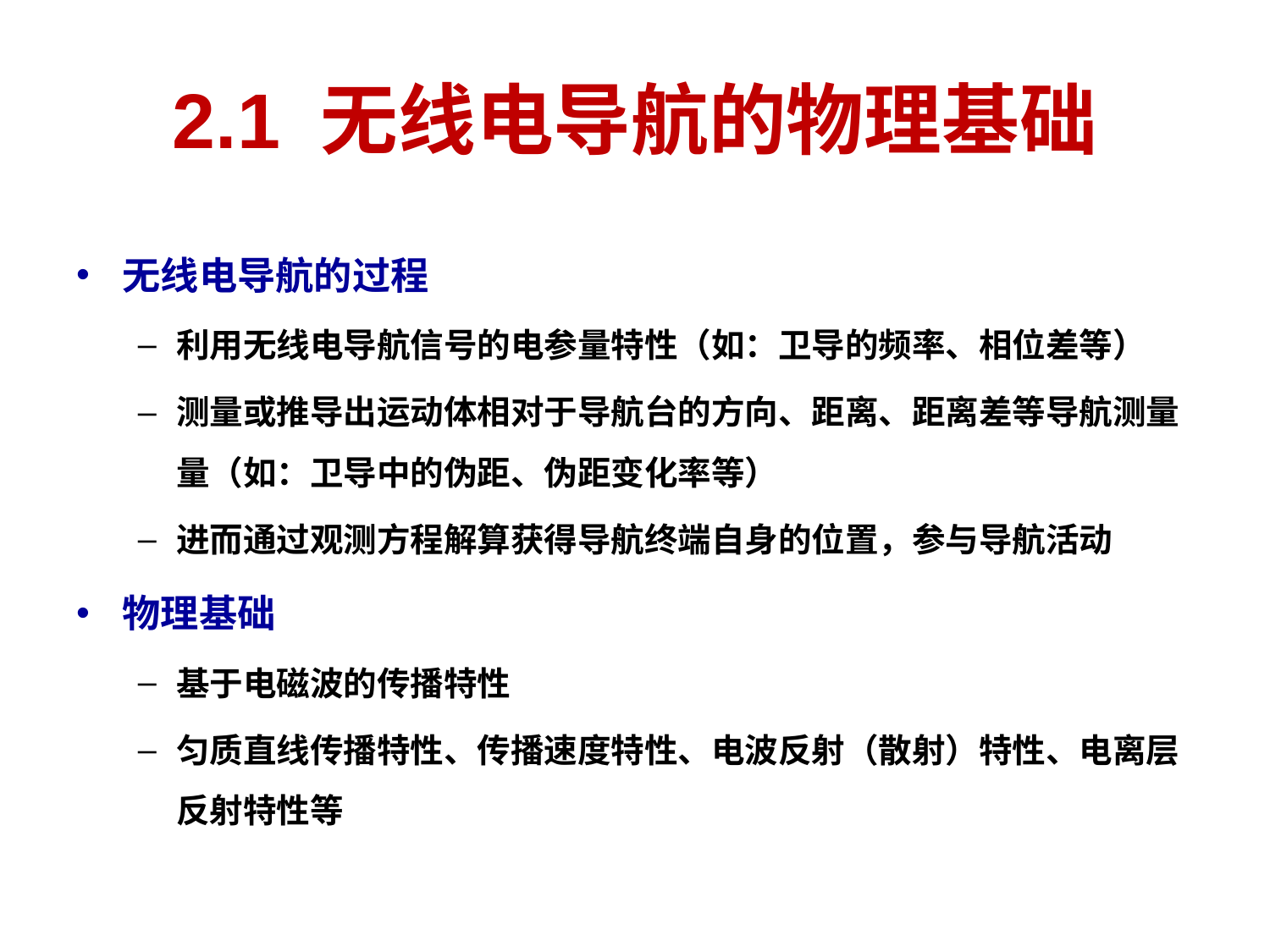

# 2.1 无线电导航的物理基础
无线电导航的过程
利用无线电导航信号的电参量特性（如：卫导的频率、相位差等）
测量或推导出运动体相对于导航台的方向、距离、距离差等导航测量量（如：卫导中的伪距、伪距变化率等）
进而通过观测方程解算获得导航终端自身的位置，参与导航活动
物理基础
基于电磁波的传播特性
匀质直线传播特性、传播速度特性、电波反射（散射）特性、电离层反射特性等